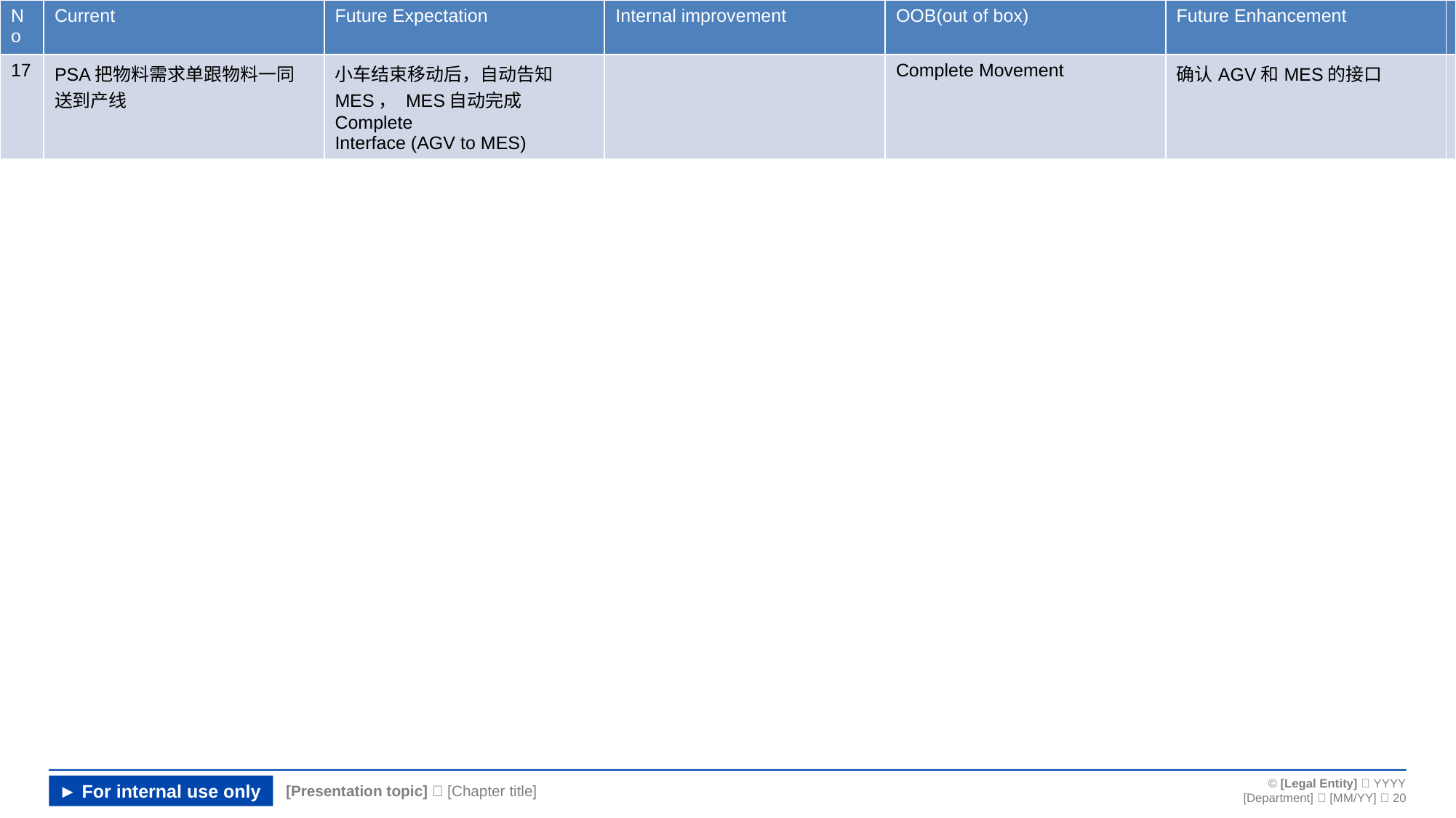

| No | Current | Future Expectation | Internal improvement | OOB(out of box) | Future Enhancement |  |
| --- | --- | --- | --- | --- | --- | --- |
| 17 | PSA把物料需求单跟物料一同送到产线 | 小车结束移动后，自动告知MES， MES自动完成Complete Interface (AGV to MES) |  | Complete Movement | 确认AGV和MES的接口 |  |
#